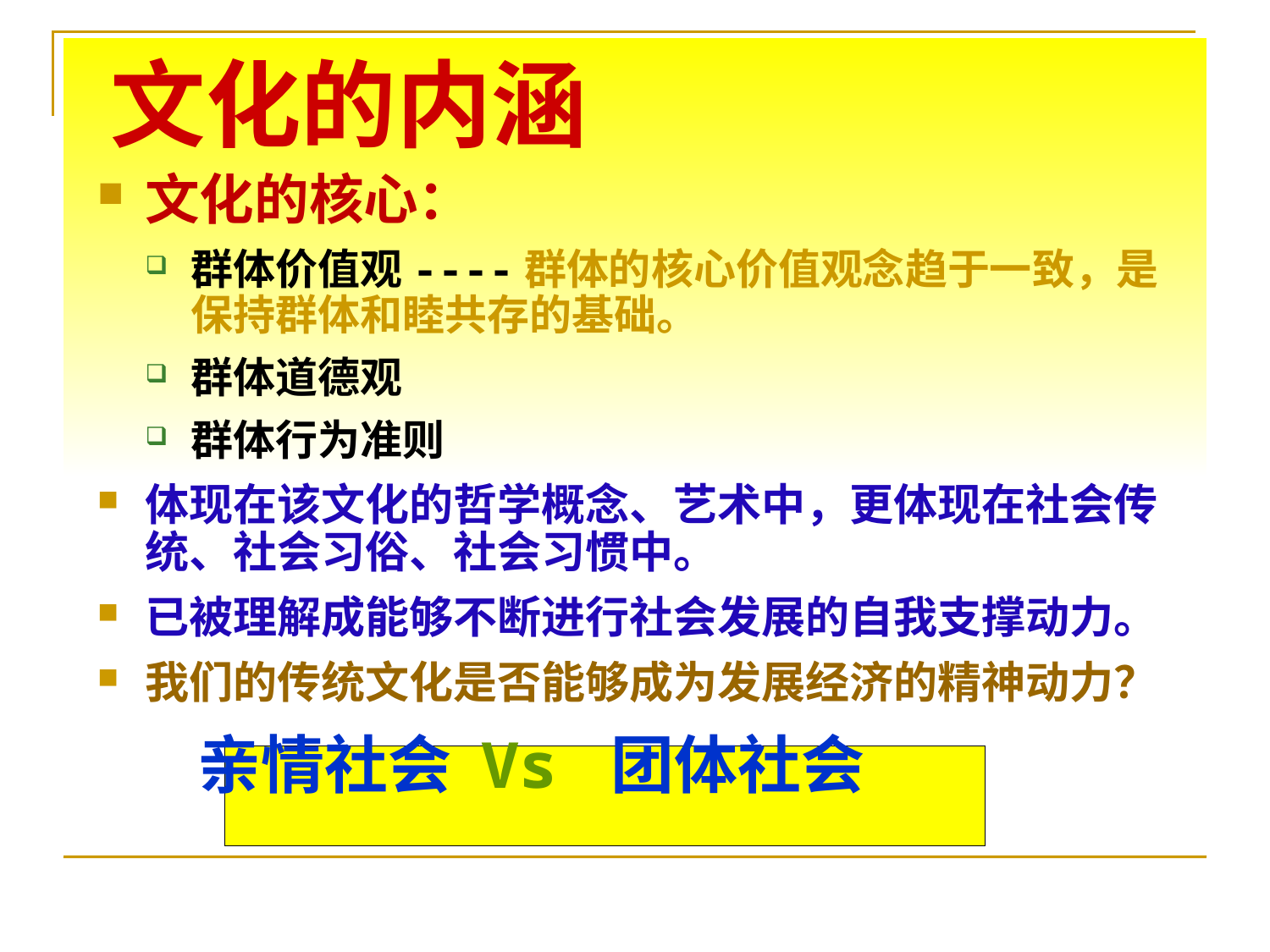

# 文化的内涵
文化的核心：
群体价值观----群体的核心价值观念趋于一致，是保持群体和睦共存的基础。
群体道德观
群体行为准则
体现在该文化的哲学概念、艺术中，更体现在社会传统、社会习俗、社会习惯中。
已被理解成能够不断进行社会发展的自我支撑动力。
我们的传统文化是否能够成为发展经济的精神动力？
       亲情社会 Vs 团体社会

24